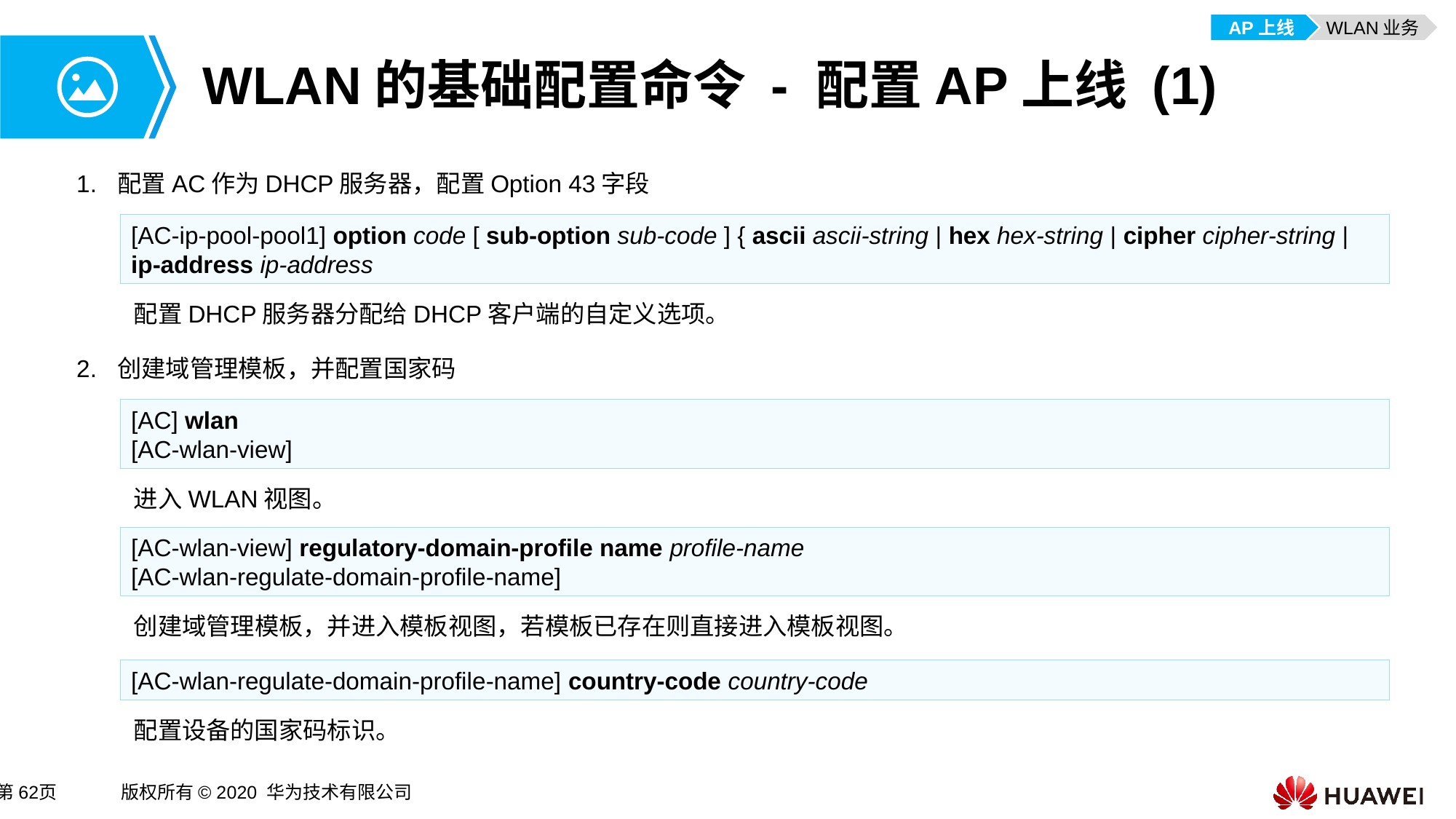

AP上线
WLAN业务
# WLAN的基础配置命令 - 配置AP上线 (1)
配置AC作为DHCP服务器，配置Option 43字段
[AC-ip-pool-pool1] option code [ sub-option sub-code ] { ascii ascii-string | hex hex-string | cipher cipher-string | ip-address ip-address
配置DHCP服务器分配给DHCP客户端的自定义选项。
创建域管理模板，并配置国家码
[AC] wlan
[AC-wlan-view]
进入WLAN视图。
[AC-wlan-view] regulatory-domain-profile name profile-name
[AC-wlan-regulate-domain-profile-name]
创建域管理模板，并进入模板视图，若模板已存在则直接进入模板视图。
[AC-wlan-regulate-domain-profile-name] country-code country-code
配置设备的国家码标识。